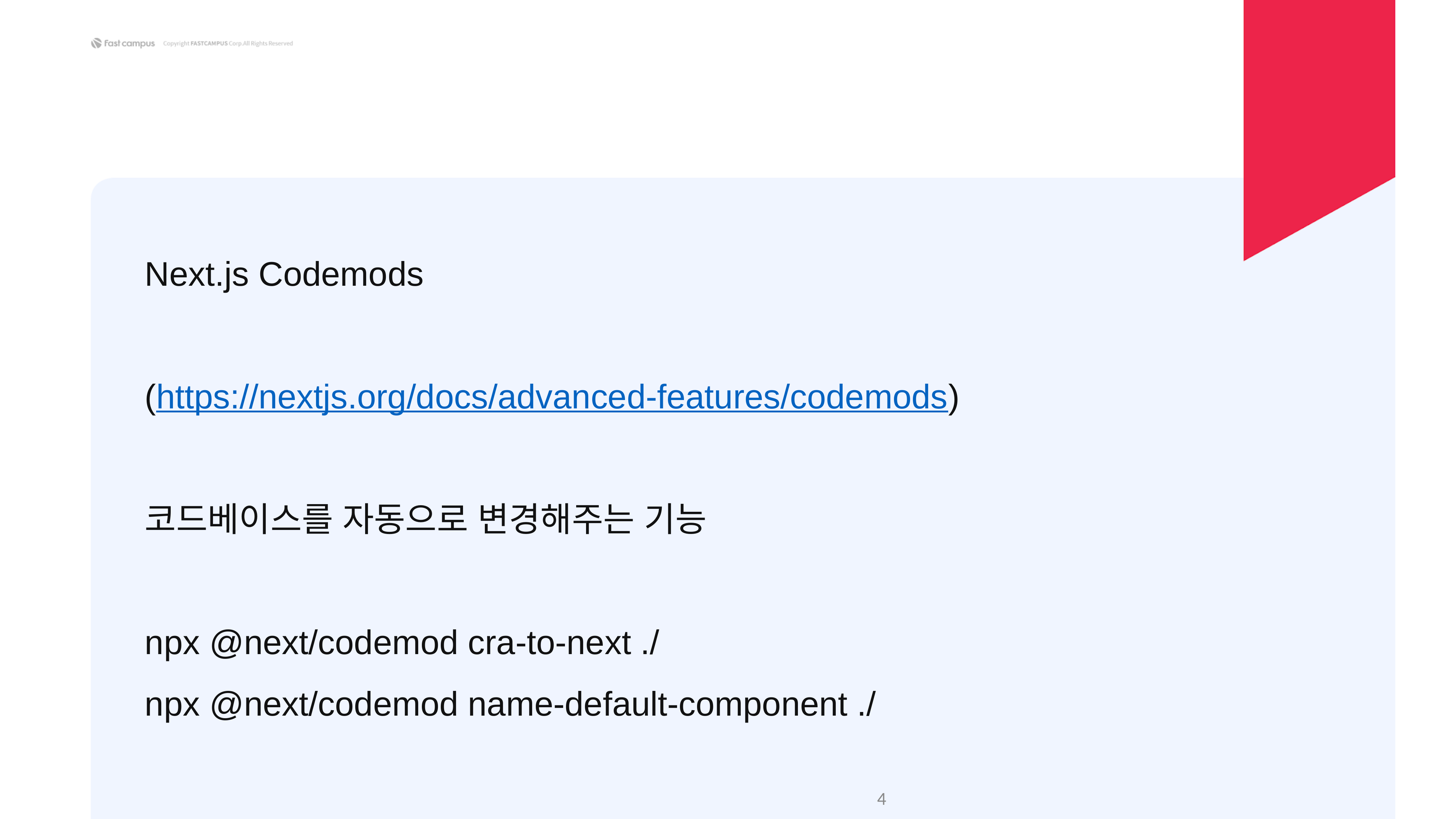

Next.js Codemods

(https://nextjs.org/docs/advanced-features/codemods)

코드베이스를 자동으로 변경해주는 기능

npx @next/codemod cra-to-next ./
npx @next/codemod name-default-component ./

4